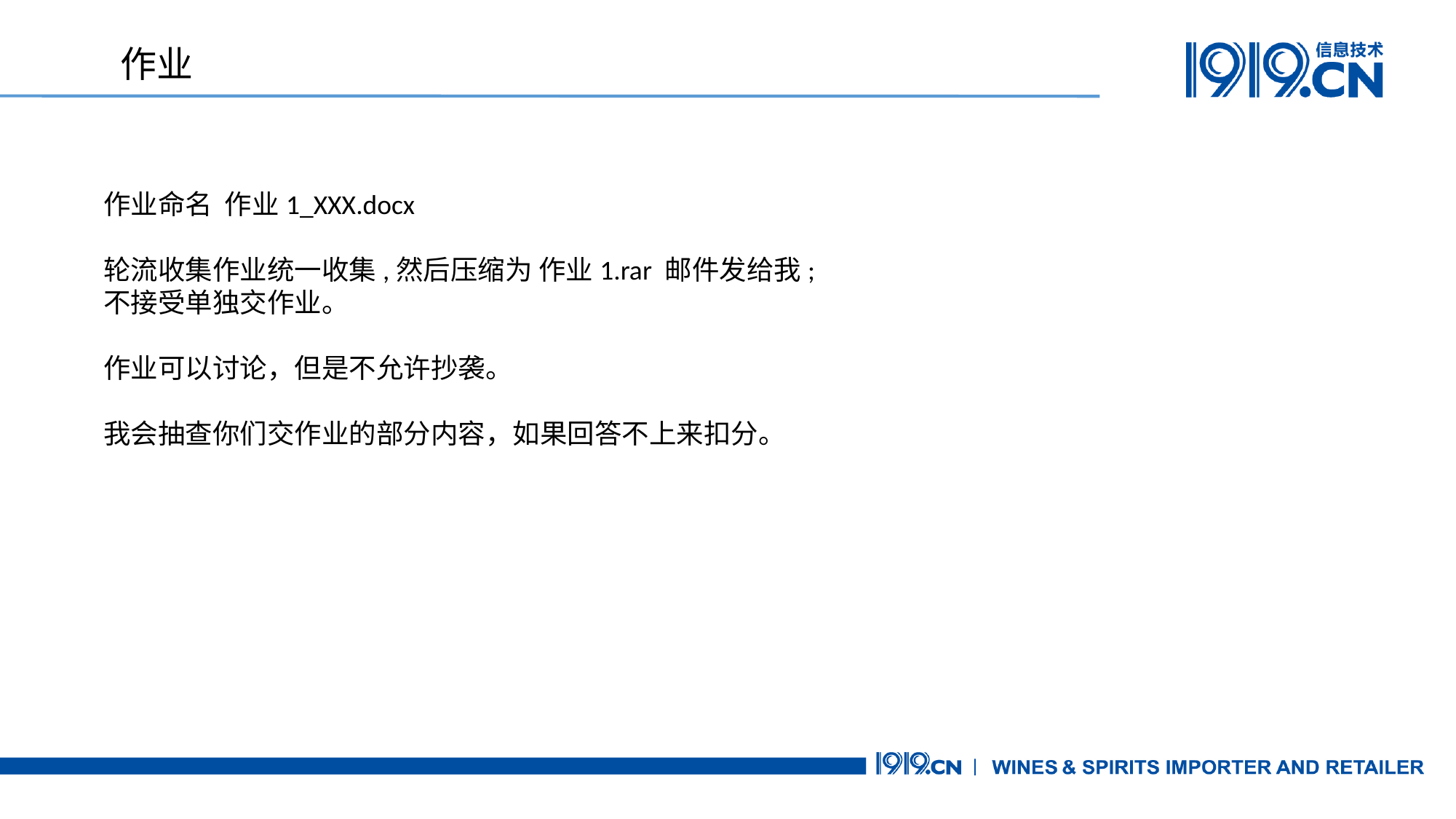

作业

作业命名  作业1_XXX.docx

轮流收集作业统一收集,然后压缩为 作业1.rar 邮件发给我;
不接受单独交作业。
作业可以讨论，但是不允许抄袭。

我会抽查你们交作业的部分内容，如果回答不上来扣分。

28